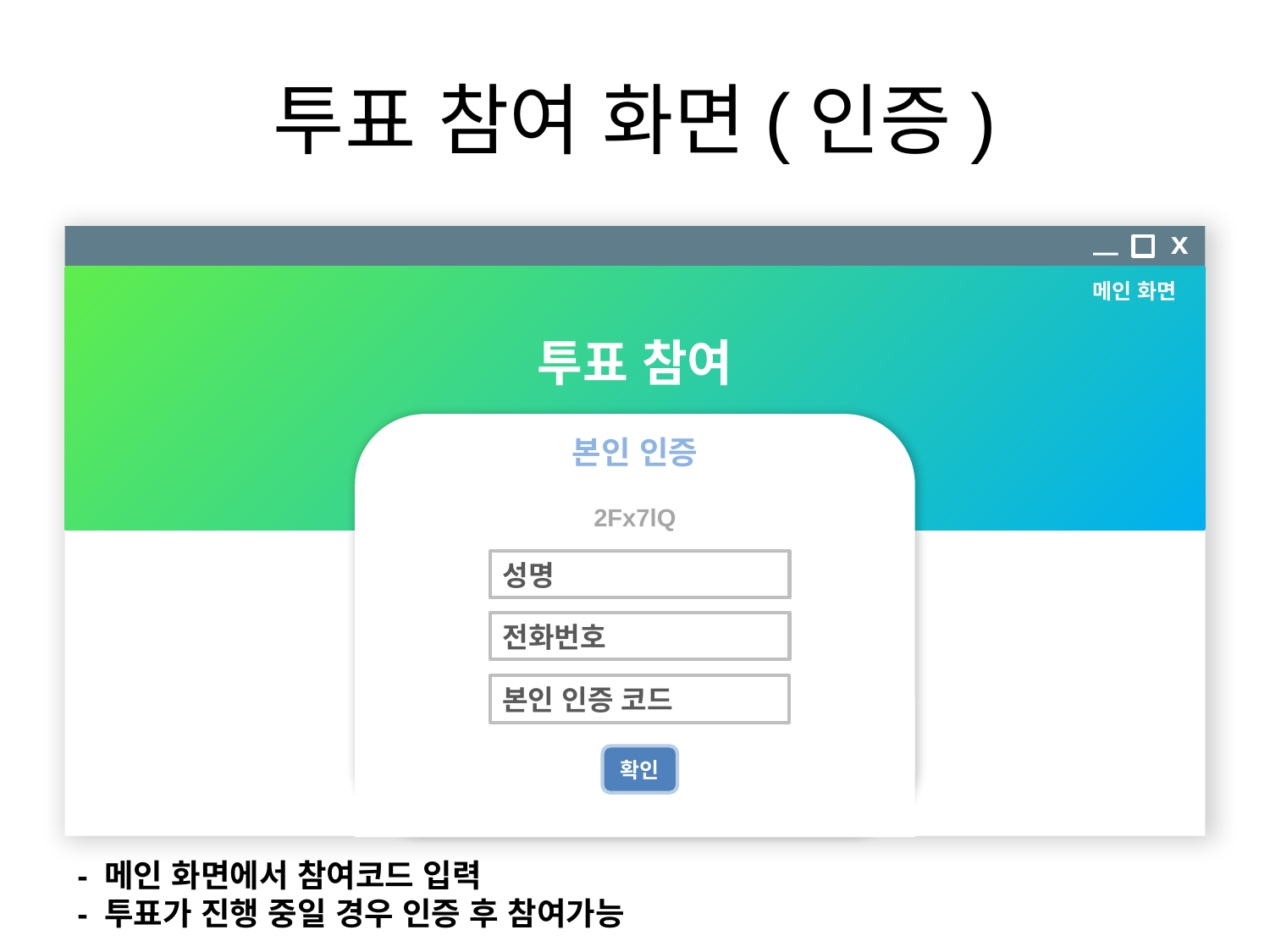

# 투표 참여 화면(인증)

메인 화면
투표 참여

본인 인증

2Fx7lQ
성명
전화번호
본인 인증 코드
확인
- 메인 화면에서 참여코드 입력
- 투표가 진행 중일 경우 인증 후 참여가능